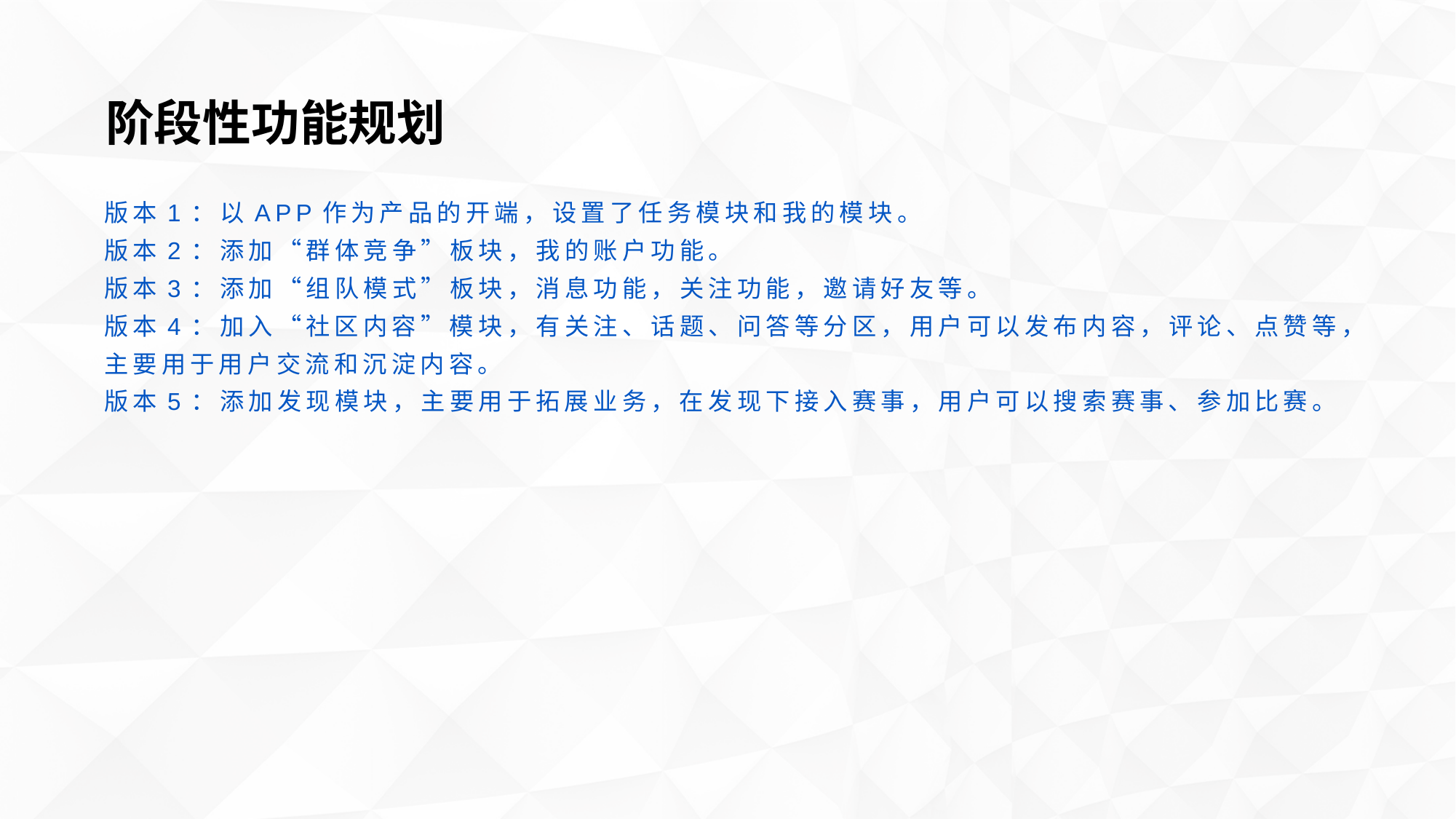

阶段性功能规划
版本1：以APP作为产品的开端，设置了任务模块和我的模块。
版本2：添加“群体竞争”板块，我的账户功能。
版本3：添加“组队模式”板块，消息功能，关注功能，邀请好友等。
版本4：加入“社区内容”模块，有关注、话题、问答等分区，用户可以发布内容，评论、点赞等，主要用于用户交流和沉淀内容。
版本5：添加发现模块，主要用于拓展业务，在发现下接入赛事，用户可以搜索赛事、参加比赛。